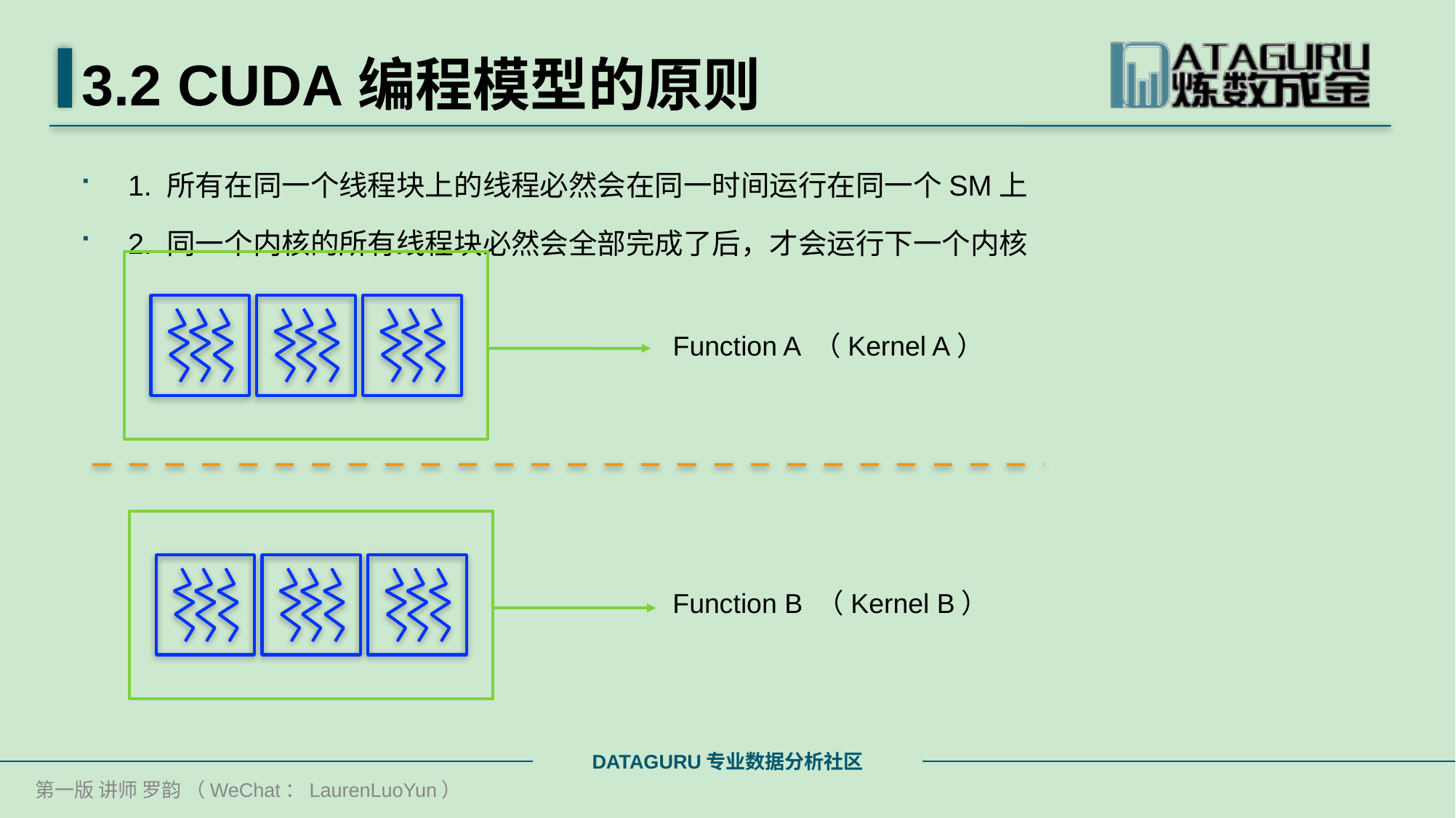

# 3.2 CUDA编程模型的原则
1. 所有在同一个线程块上的线程必然会在同一时间运行在同一个SM上
2. 同一个内核的所有线程块必然会全部完成了后，才会运行下一个内核

Function A （Kernel A）

Function B （Kernel B）